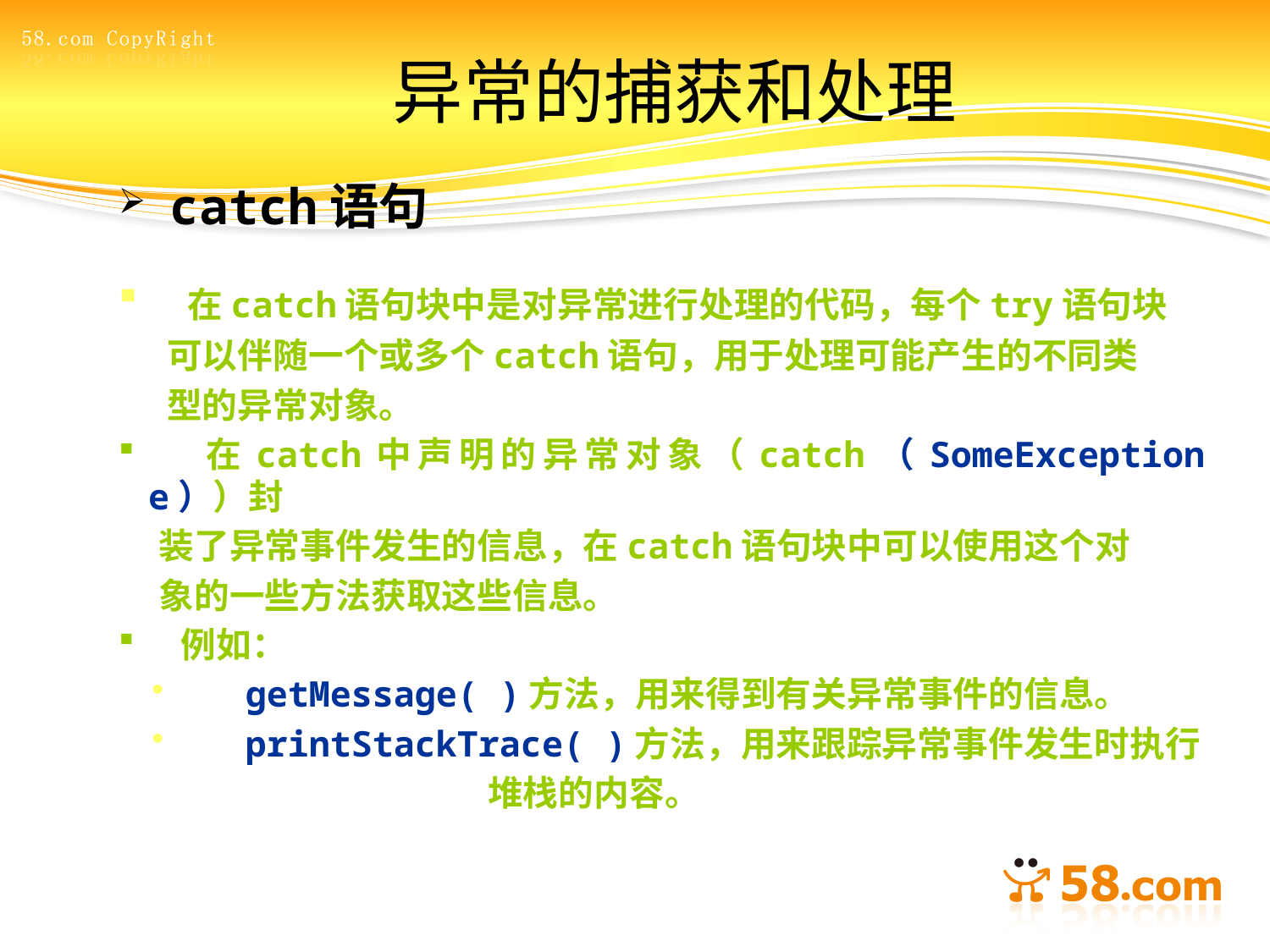

# 异常的捕获和处理
 catch语句

   在catch语句块中是对异常进行处理的代码，每个try语句块
     可以伴随一个或多个catch语句，用于处理可能产生的不同类
     型的异常对象。
   在catch中声明的异常对象（catch（SomeException e））封
    装了异常事件发生的信息，在catch语句块中可以使用这个对
    象的一些方法获取这些信息。
   例如：
   getMessage( )方法，用来得到有关异常事件的信息。
   printStackTrace( )方法，用来跟踪异常事件发生时执行
                                     堆栈的内容。